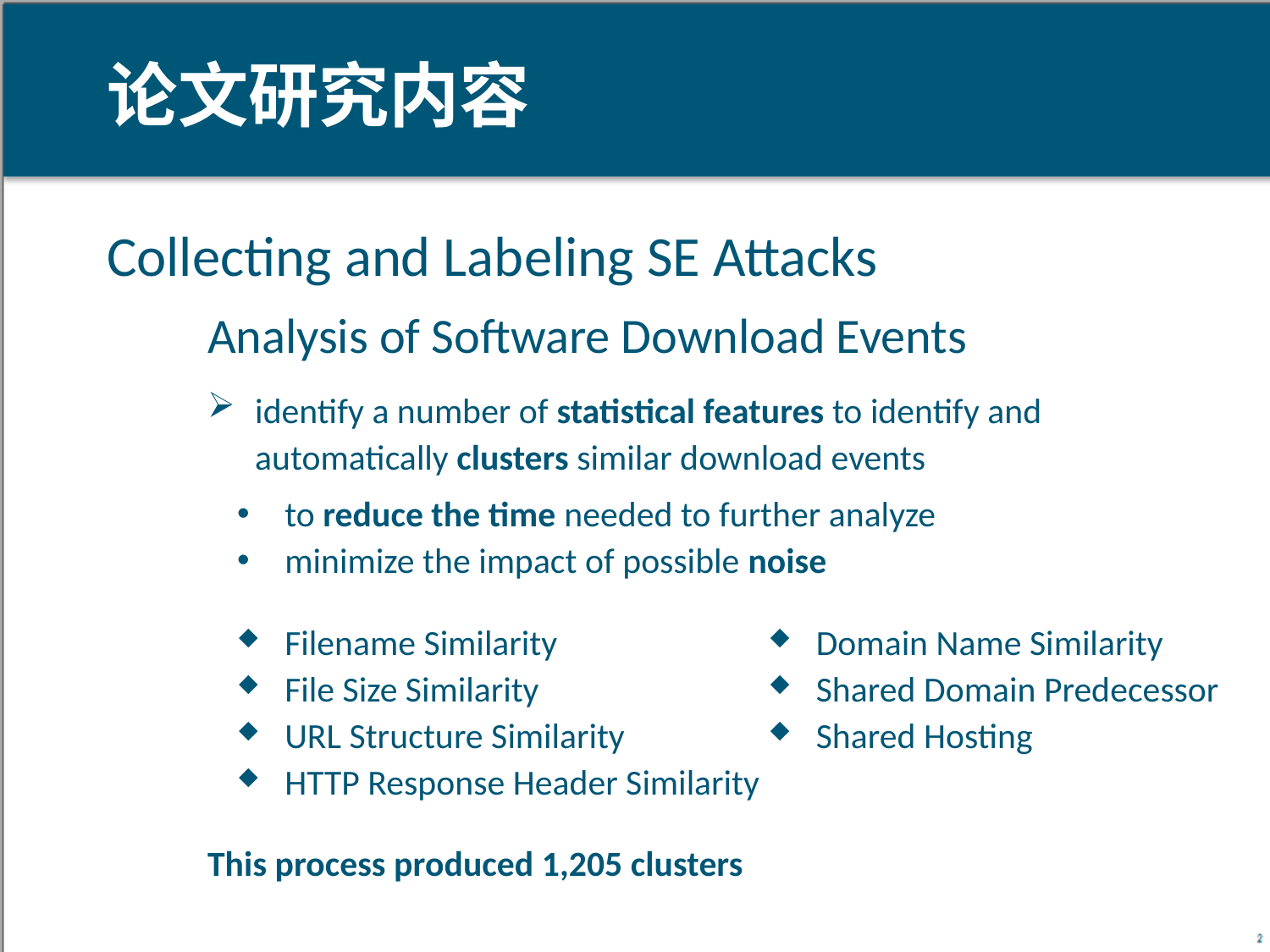

论文研究内容
Collecting and Labeling SE Attacks
Analysis of Software Download Events
identify a number of statistical features to identify and automatically clusters similar download events
to reduce the time needed to further analyze
minimize the impact of possible noise
Filename Similarity
File Size Similarity
URL Structure Similarity
HTTP Response Header Similarity
Domain Name Similarity
Shared Domain Predecessor
Shared Hosting
This process produced 1,205 clusters